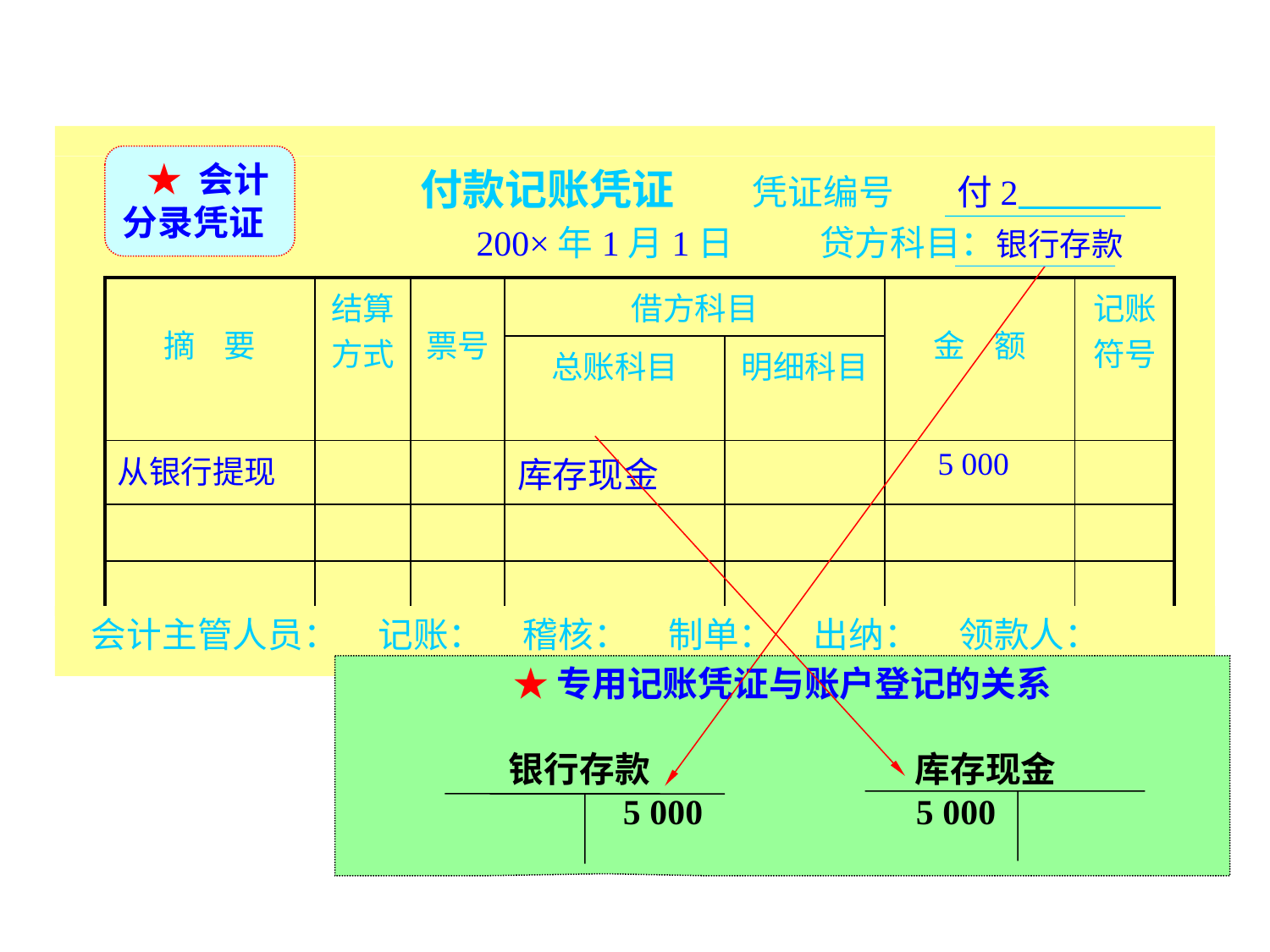

★ 会计分录凭证
                                            付款记账凭证          凭证编号        付2
                                              200×年1月1日           贷方科目：银行存款

| 摘 要 | 结算方式 | 票号 | 借方科目 |  | 金 额 | 记账符号 |
| --- | --- | --- | --- | --- | --- | --- |
|  |  |  | 总账科目 | 明细科目 |  |  |
| 从银行提现 |  |  | 库存现金 |  | 5 000 |  |
|  |  |  |  |  |  |  |
|  |  |  |  |  |  |  |
| 附单据 张 |  |  | 合 计 |  | 5 000 |  |

  会计主管人员：     记账：     稽核：     制单：     出纳：     领款人：
★专用记账凭证与账户登记的关系

                   银行存款                                 库存现金
                               5 000                        5 000